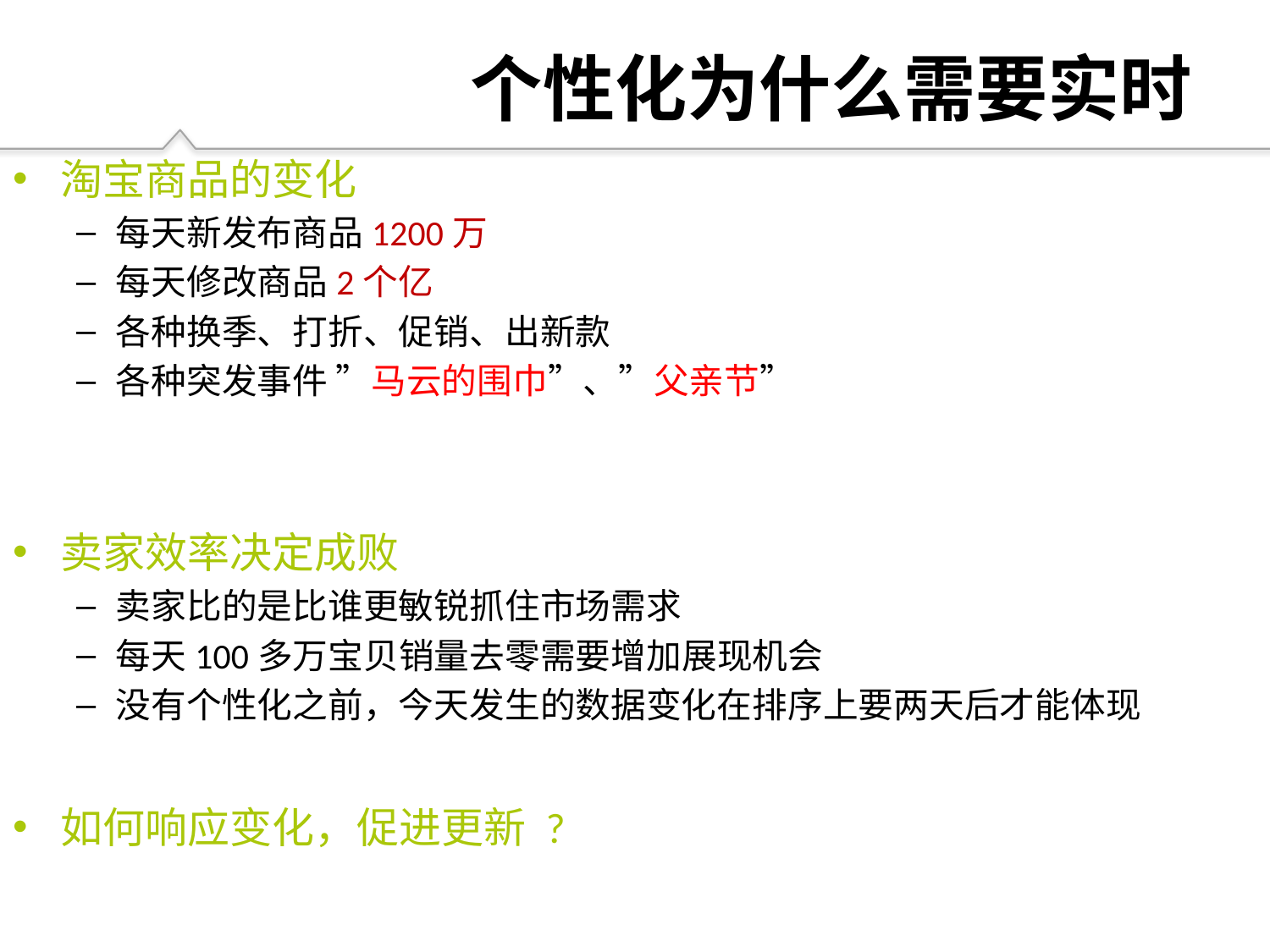

# 个性化为什么需要实时
淘宝商品的变化
每天新发布商品1200万
每天修改商品2个亿
各种换季、打折、促销、出新款
各种突发事件 ”马云的围巾”、”父亲节”

卖家效率决定成败
卖家比的是比谁更敏锐抓住市场需求
每天100多万宝贝销量去零需要增加展现机会
没有个性化之前，今天发生的数据变化在排序上要两天后才能体现

如何响应变化，促进更新 ?